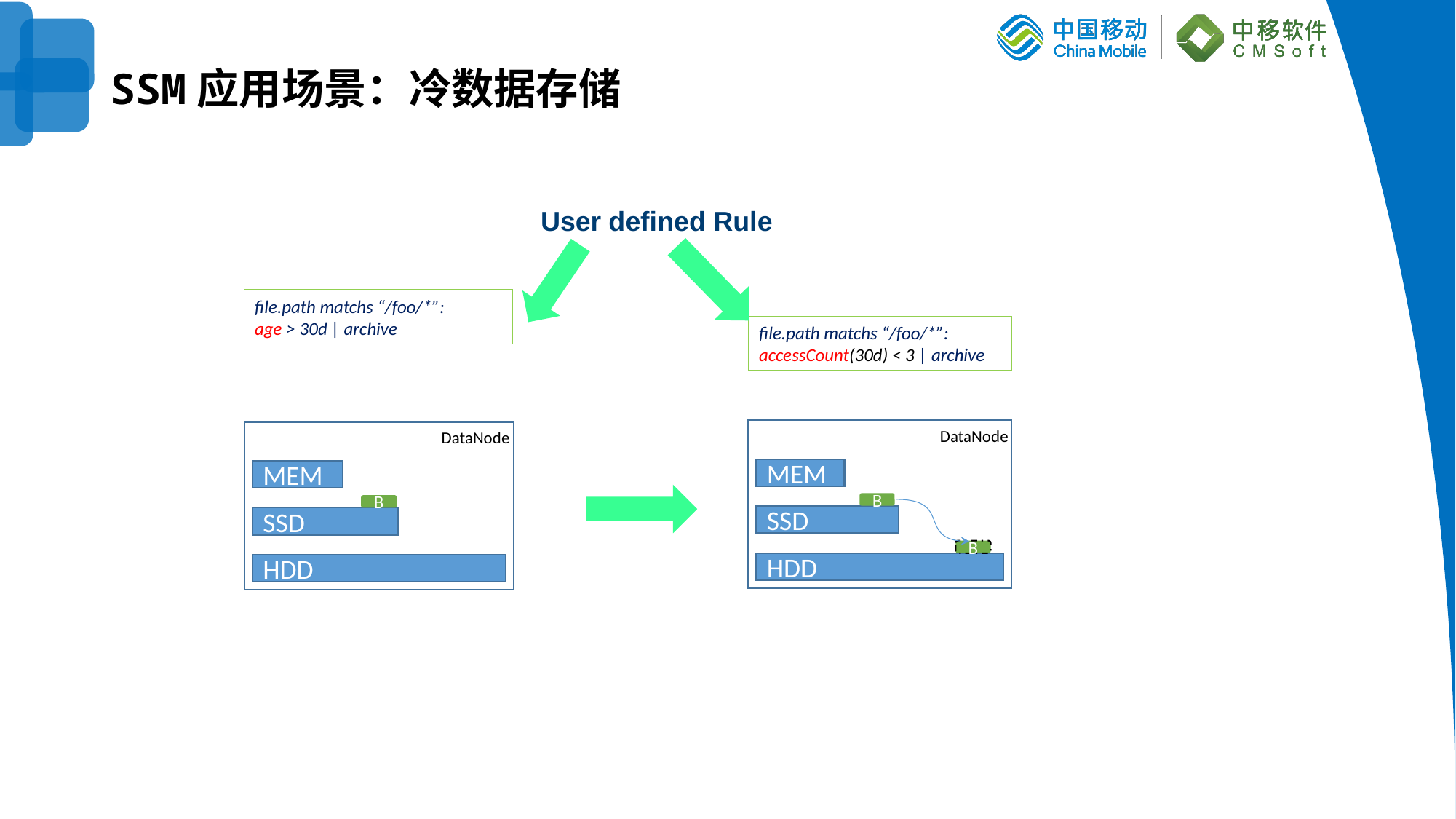

# SSM应用场景：冷数据存储
User defined Rule

file.path matchs “/foo/*”:
age > 30d | archive
file.path matchs “/foo/*”:
accessCount(30d) < 3 | archive

DataNode
MEM
SSD
HDD
B
B

DataNode
MEM
SSD
HDD
B